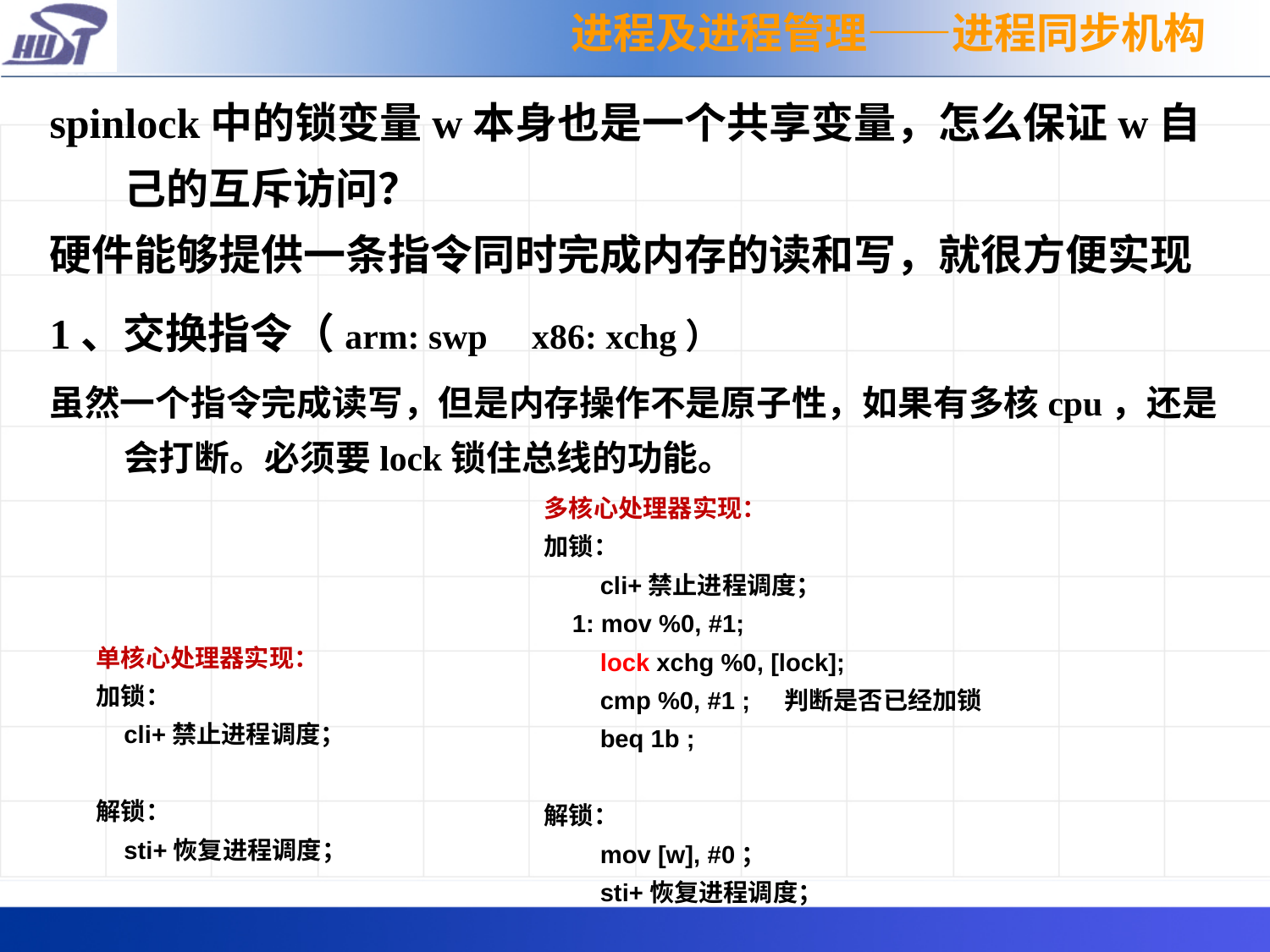

进程及进程管理——进程同步机构
spinlock中的锁变量w本身也是一个共享变量，怎么保证w自己的互斥访问？
硬件能够提供一条指令同时完成内存的读和写，就很方便实现
1、交换指令（arm: swp     x86: xchg）
虽然一个指令完成读写，但是内存操作不是原子性，如果有多核cpu，还是会打断。必须要lock锁住总线的功能。
多核心处理器实现：
加锁：
        cli+禁止进程调度；
    1: mov %0, #1;
        lock xchg %0, [lock];
        cmp %0, #1 ;    判断是否已经加锁
        beq 1b ;

解锁：
        mov [w], #0；
        sti+恢复进程调度；
单核心处理器实现：
加锁：
    cli+禁止进程调度；

解锁：
    sti+恢复进程调度；